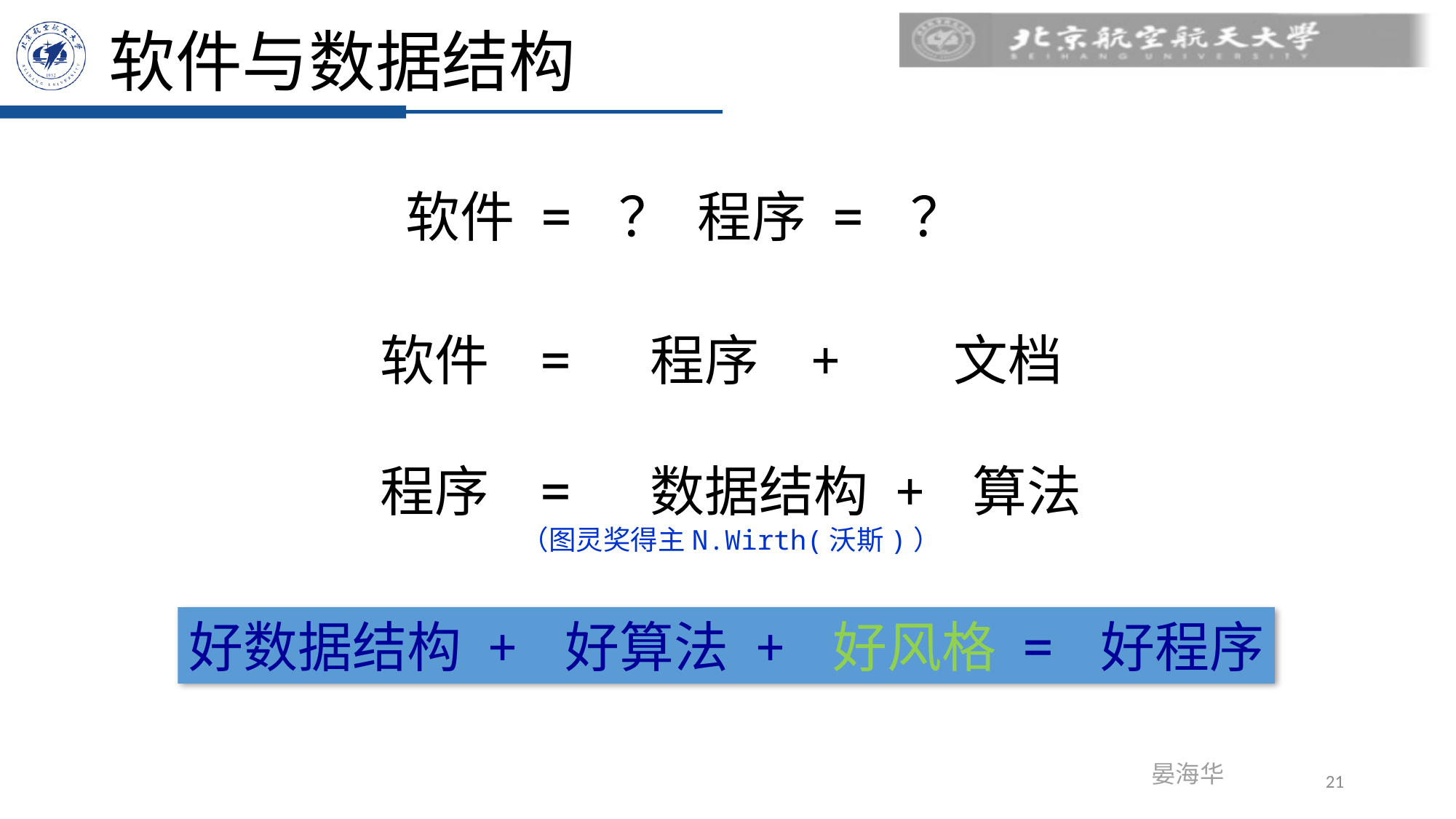

# 软件与数据结构
软件 = ？  程序 = ？
软件   =  程序   +   文档

程序   =  数据结构 + 算法
（图灵奖得主N.Wirth(沃斯)）
好数据结构 + 好算法 + 好风格 = 好程序
21